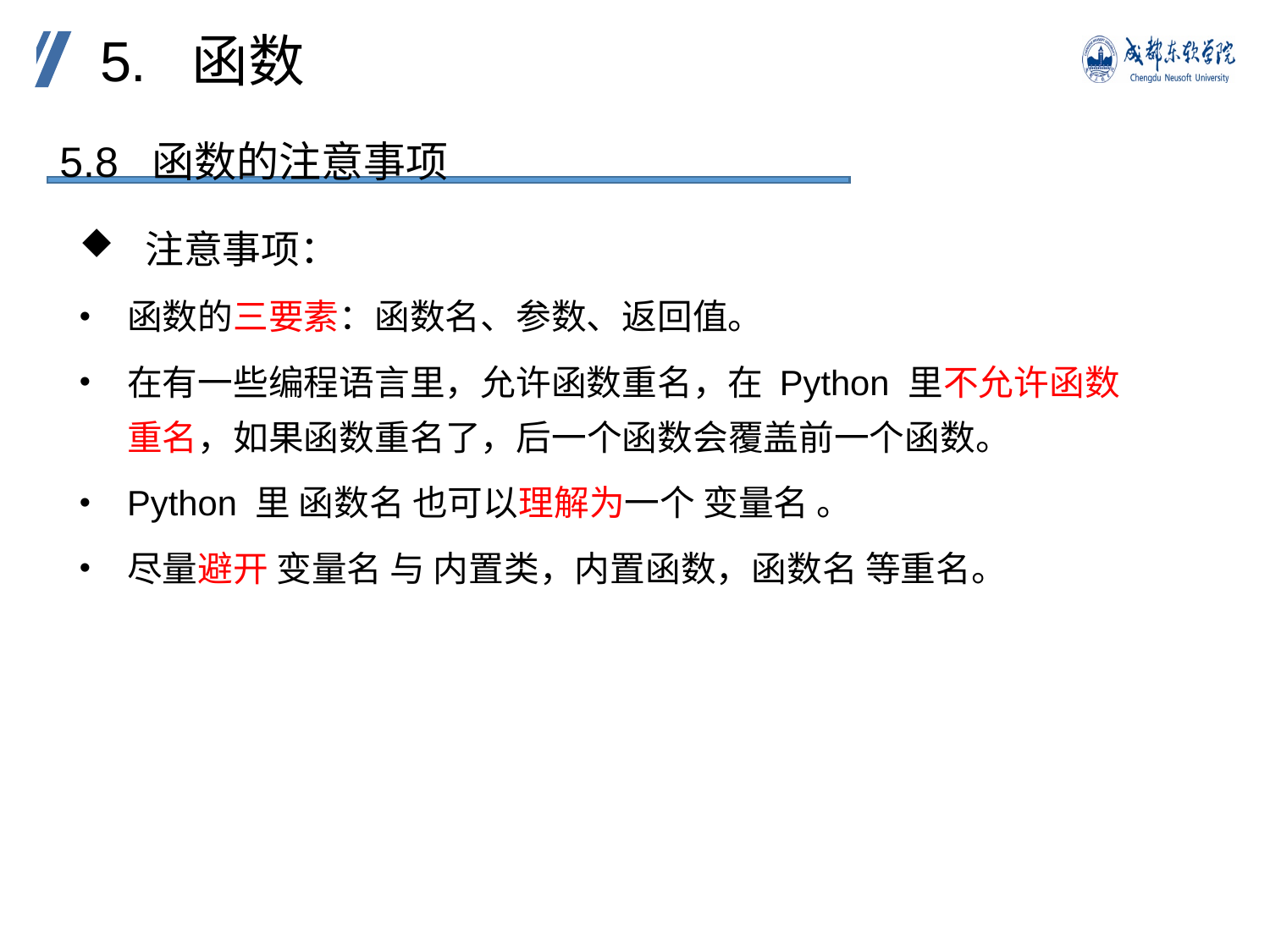

5.  函数
5.8  函数的注意事项

 注意事项：
函数的三要素：函数名、参数、返回值。
在有一些编程语言里，允许函数重名，在 Python 里不允许函数重名，如果函数重名了，后一个函数会覆盖前一个函数。
Python 里 函数名 也可以理解为一个 变量名 。
尽量避开 变量名 与 内置类，内置函数，函数名 等重名。